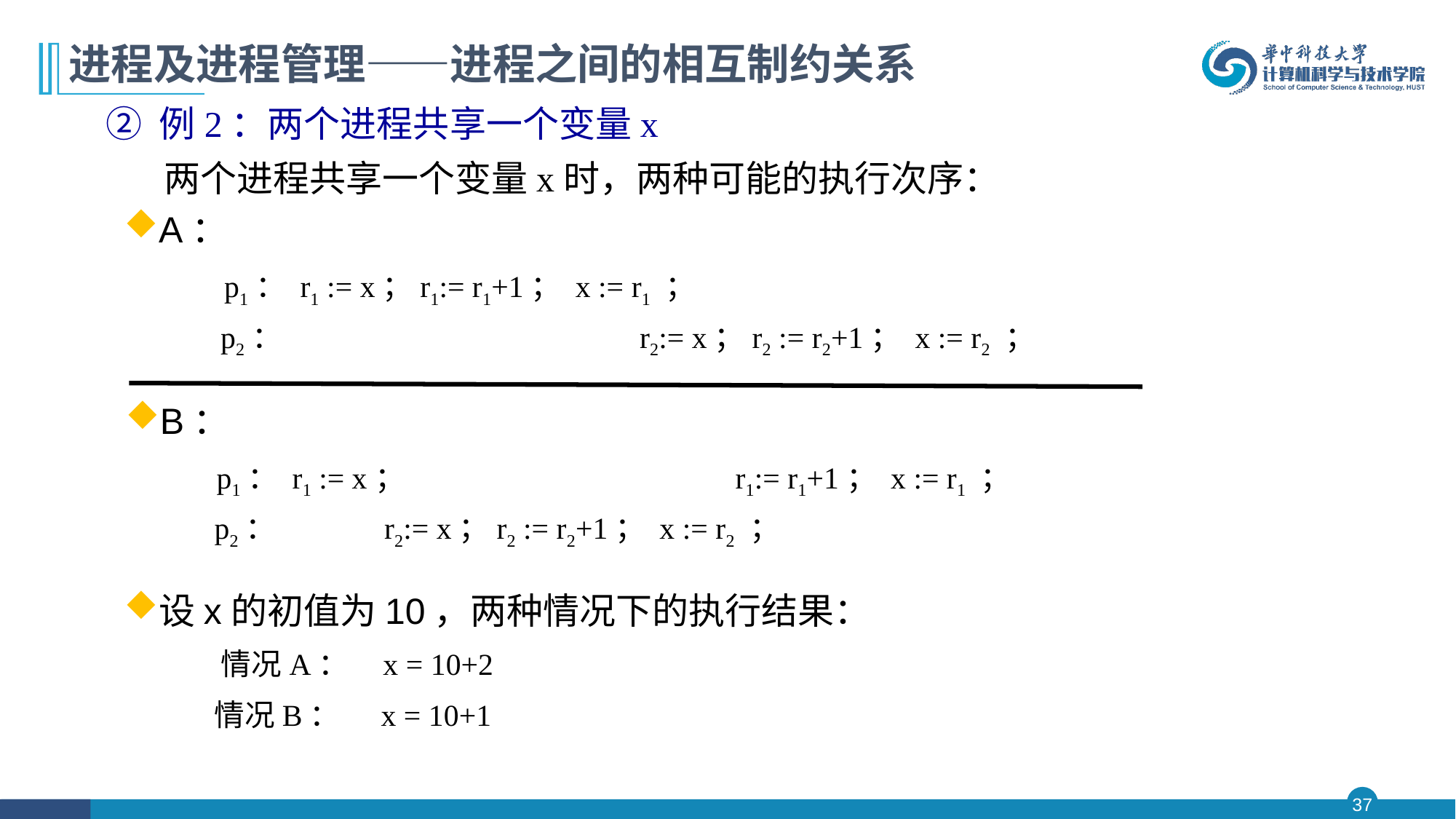

# 进程及进程管理——进程之间的相互制约关系
② 例2：两个进程共享一个变量x
      两个进程共享一个变量x时，两种可能的执行次序：
A：
             p1： r1 := x；r1:= r1+1； x := r1 ；
               p2：                                                    r2:= x；r2 := r2+1； x := r2 ；

B：
            p1： r1 := x；                                                r1:= r1+1； x := r1 ；
              p2：               r2:= x；r2 := r2+1； x := r2 ；
设x的初值为10，两种情况下的执行结果：
             情况A：    x = 10+2
               情况B：     x = 10+1